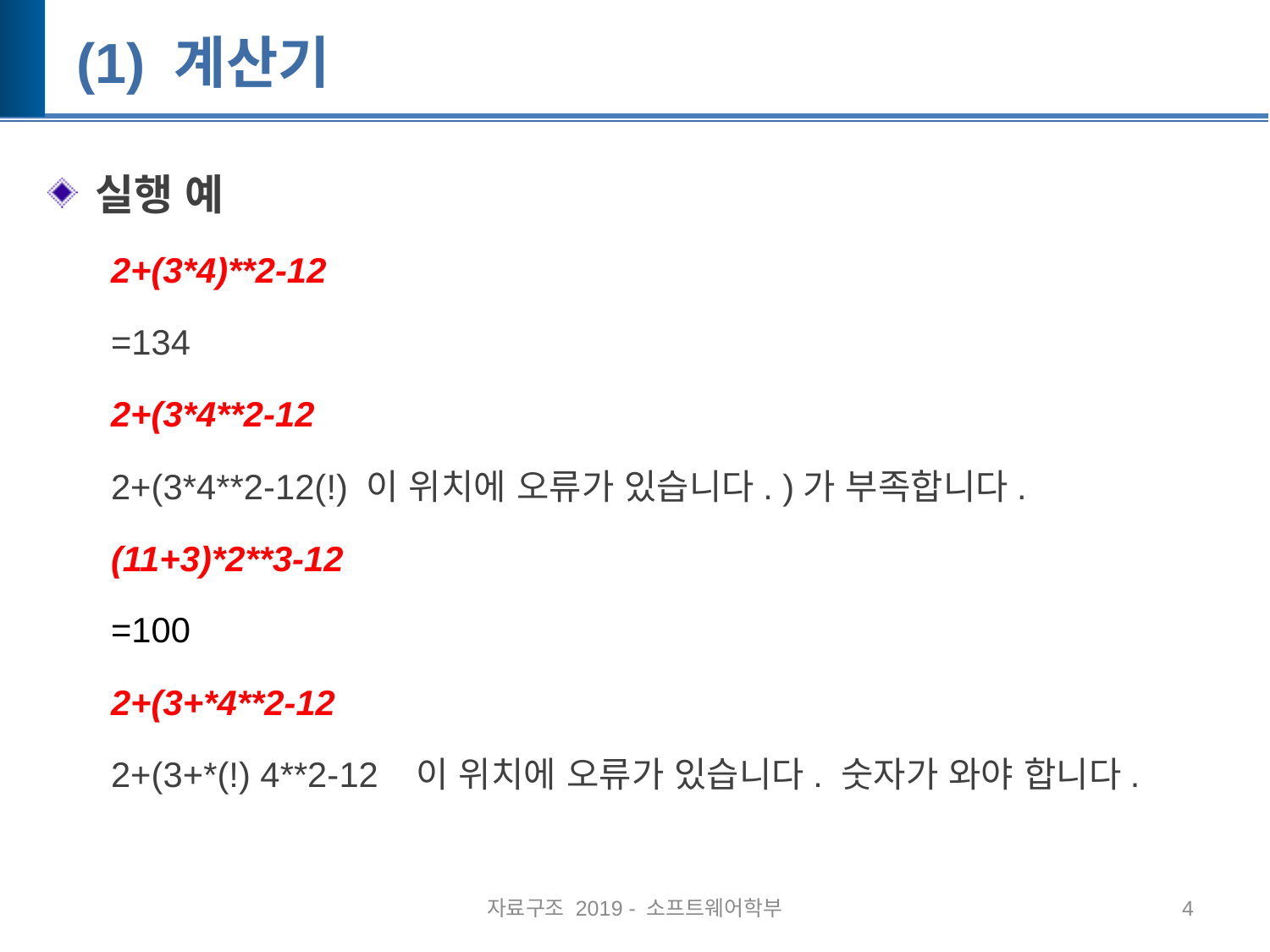

# (1) 계산기
실행 예
2+(3*4)**2-12
=134
2+(3*4**2-12
2+(3*4**2-12(!) 이 위치에 오류가 있습니다. )가 부족합니다.
(11+3)*2**3-12
=100
2+(3+*4**2-12
2+(3+*(!) 4**2-12   이 위치에 오류가 있습니다. 숫자가 와야 합니다.

자료구조 2019 - 소프트웨어학부
4